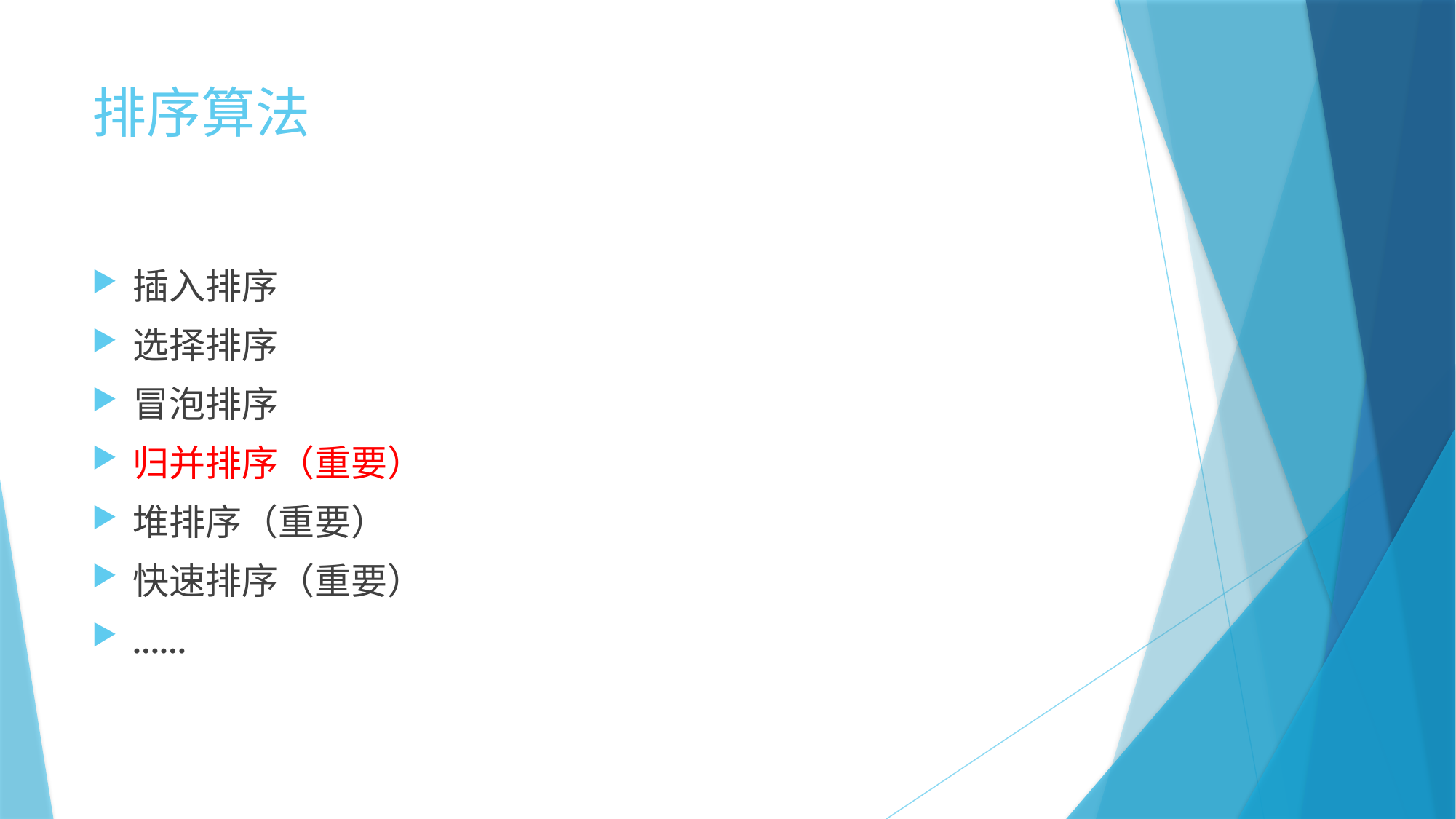

# 排序算法
插入排序
选择排序
冒泡排序
归并排序（重要）
堆排序（重要）
快速排序（重要）
……